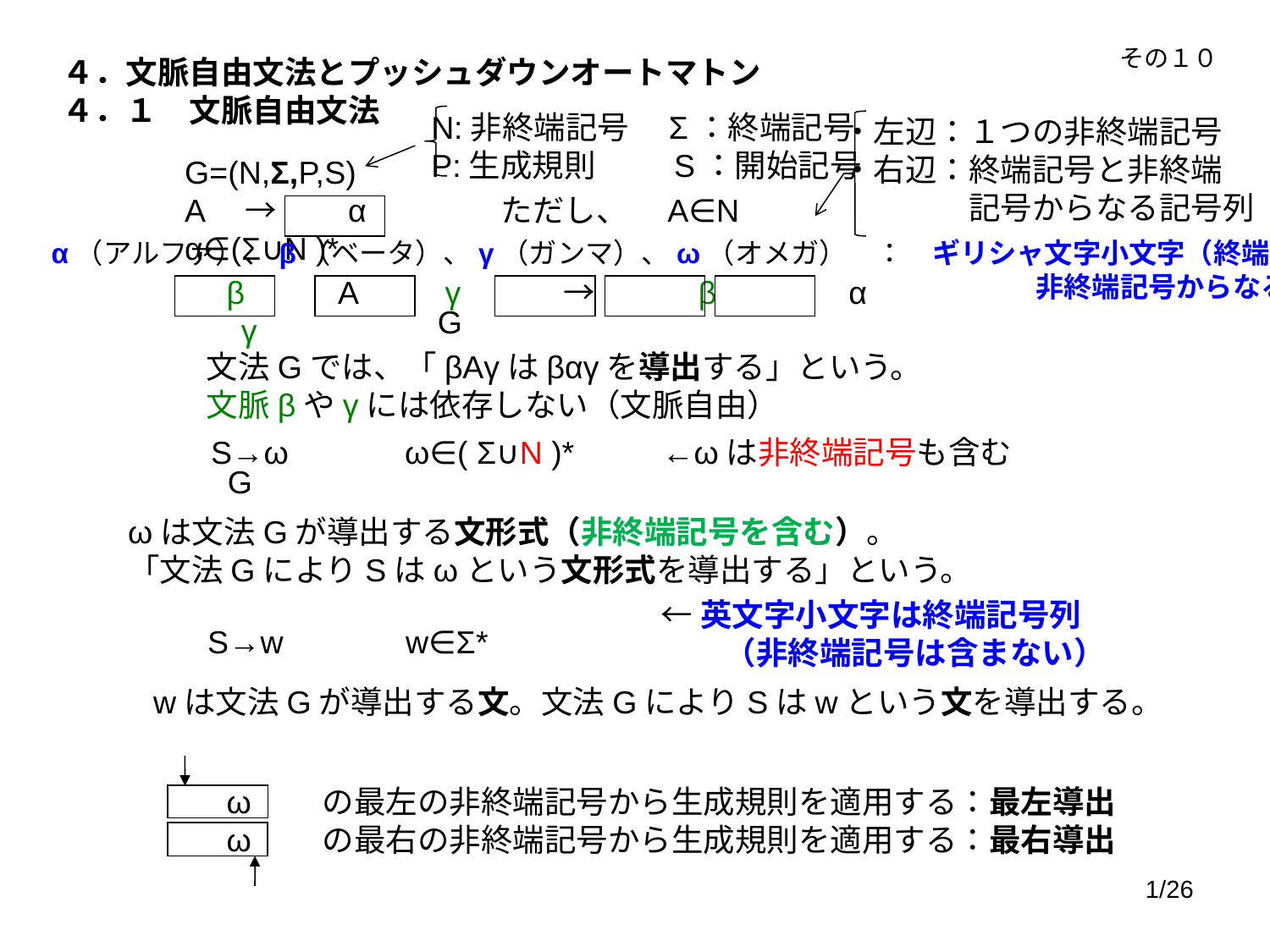

その１０
４．文脈自由文法とプッシュダウンオートマトン
４．１　文脈自由文法
N:非終端記号　Σ：終端記号
P:生成規則　　 S：開始記号
・左辺：１つの非終端記号
・右辺：終端記号と非終端
　　　　記号からなる記号列

G=(N,Σ,P,S)
A　→　　α　　　　ただし、　A∈N　　α∈(Σ∪N )*

α（アルファ）、β（ベータ）、γ（ガンマ）、ω（オメガ）　：　ギリシャ文字小文字（終端記号と
　　　　　　　　　　　　　　　　　　　　　　　　　　　　　　　　　　　非終端記号からなる記号列）
　β　　  A　　 γ　　　→　　　β　   　　α　　   　γ

G
文法Gでは、「βAγはβαγを導出する」という。
文脈βやγには依存しない（文脈自由）
S→ω
ω∈( Σ∪N )*
←ωは非終端記号も含む
G
ωは文法Gが導出する文形式（非終端記号を含む）。
「文法GによりSはωという文形式を導出する」という。
←英文字小文字は終端記号列
　　（非終端記号は含まない）
S→w
w∈Σ*
wは文法Gが導出する文。文法GによりSはwという文を導出する。

　ω　　の最左の非終端記号から生成規則を適用する：最左導出
　ω　　の最右の非終端記号から生成規則を適用する：最右導出

1/26